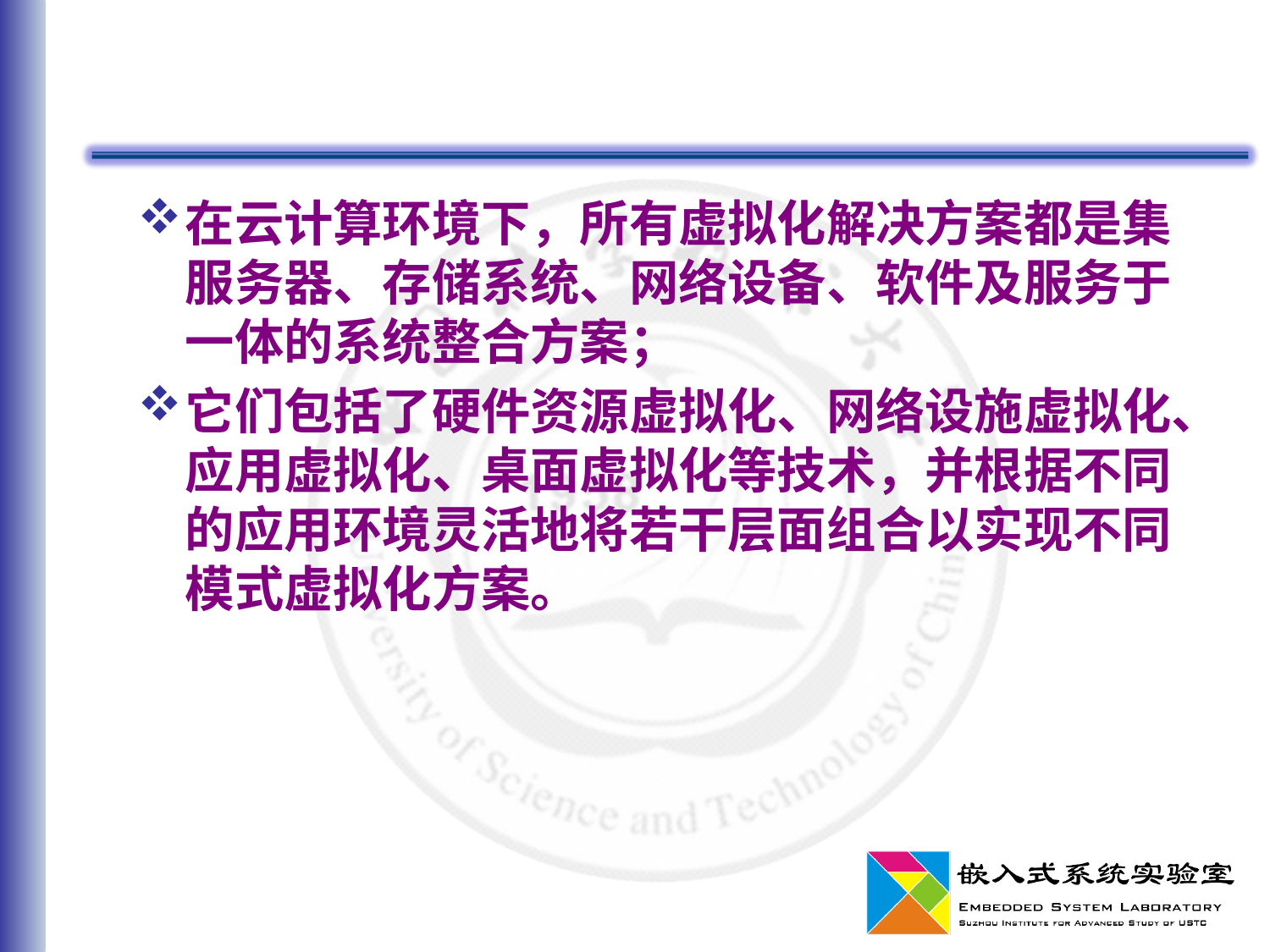

#
在云计算环境下，所有虚拟化解决方案都是集服务器、存储系统、网络设备、软件及服务于一体的系统整合方案；
它们包括了硬件资源虚拟化、网络设施虚拟化、应用虚拟化、桌面虚拟化等技术，并根据不同的应用环境灵活地将若干层面组合以实现不同模式虚拟化方案。